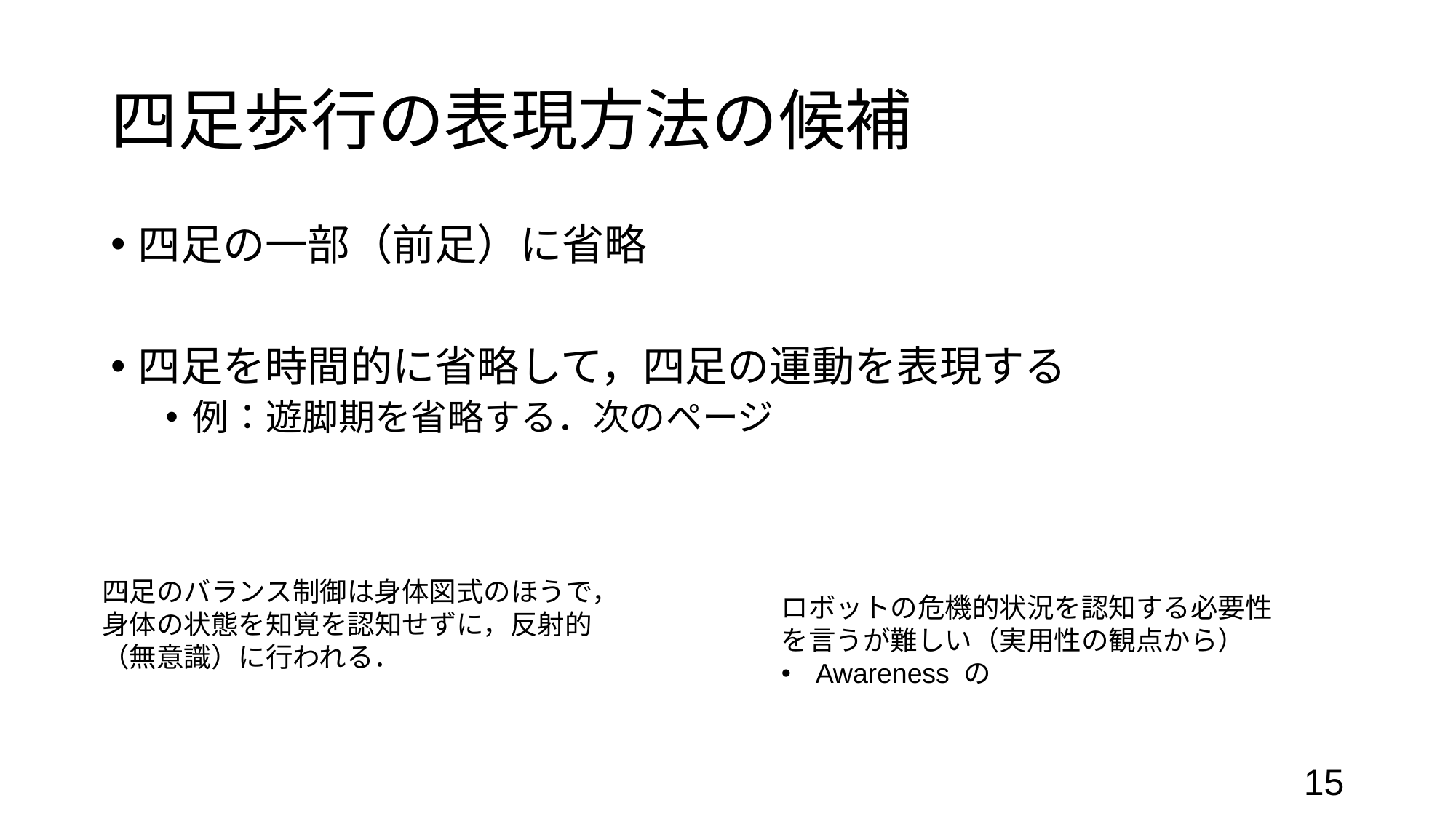

# 四足歩行の表現方法の候補
四足の一部（前足）に省略

四足を時間的に省略して，四足の運動を表現する
例：遊脚期を省略する．次のページ
四足のバランス制御は身体図式のほうで，身体の状態を知覚を認知せずに，反射的（無意識）に行われる．
ロボットの危機的状況を認知する必要性を言うが難しい（実用性の観点から）
Awareness の
15